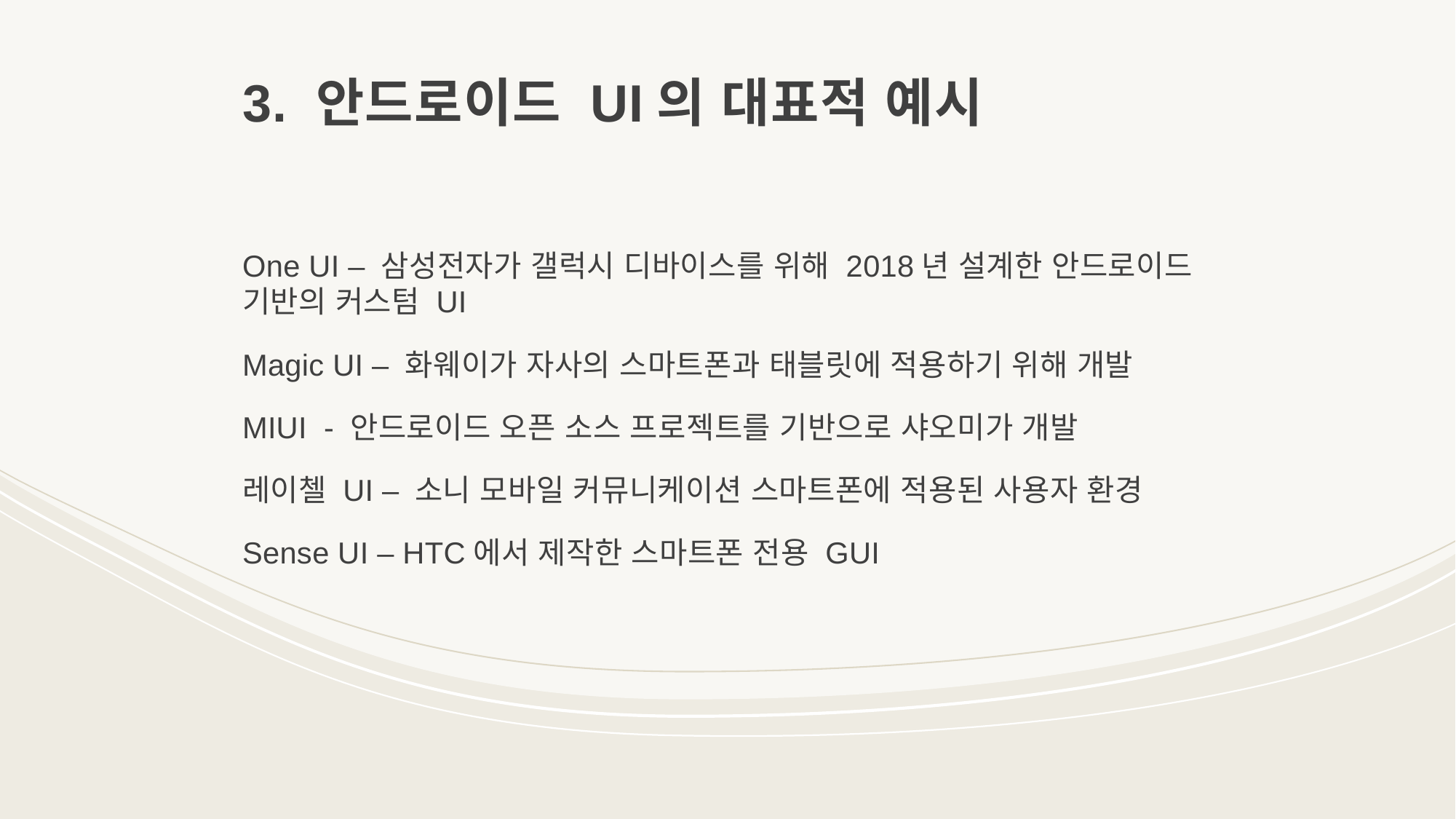

# 3. 안드로이드 UI의 대표적 예시
One UI – 삼성전자가 갤럭시 디바이스를 위해 2018년 설계한 안드로이드 기반의 커스텀 UI
Magic UI – 화웨이가 자사의 스마트폰과 태블릿에 적용하기 위해 개발
MIUI  - 안드로이드 오픈 소스 프로젝트를 기반으로 샤오미가 개발
레이첼 UI – 소니 모바일 커뮤니케이션 스마트폰에 적용된 사용자 환경
Sense UI – HTC에서 제작한 스마트폰 전용 GUI